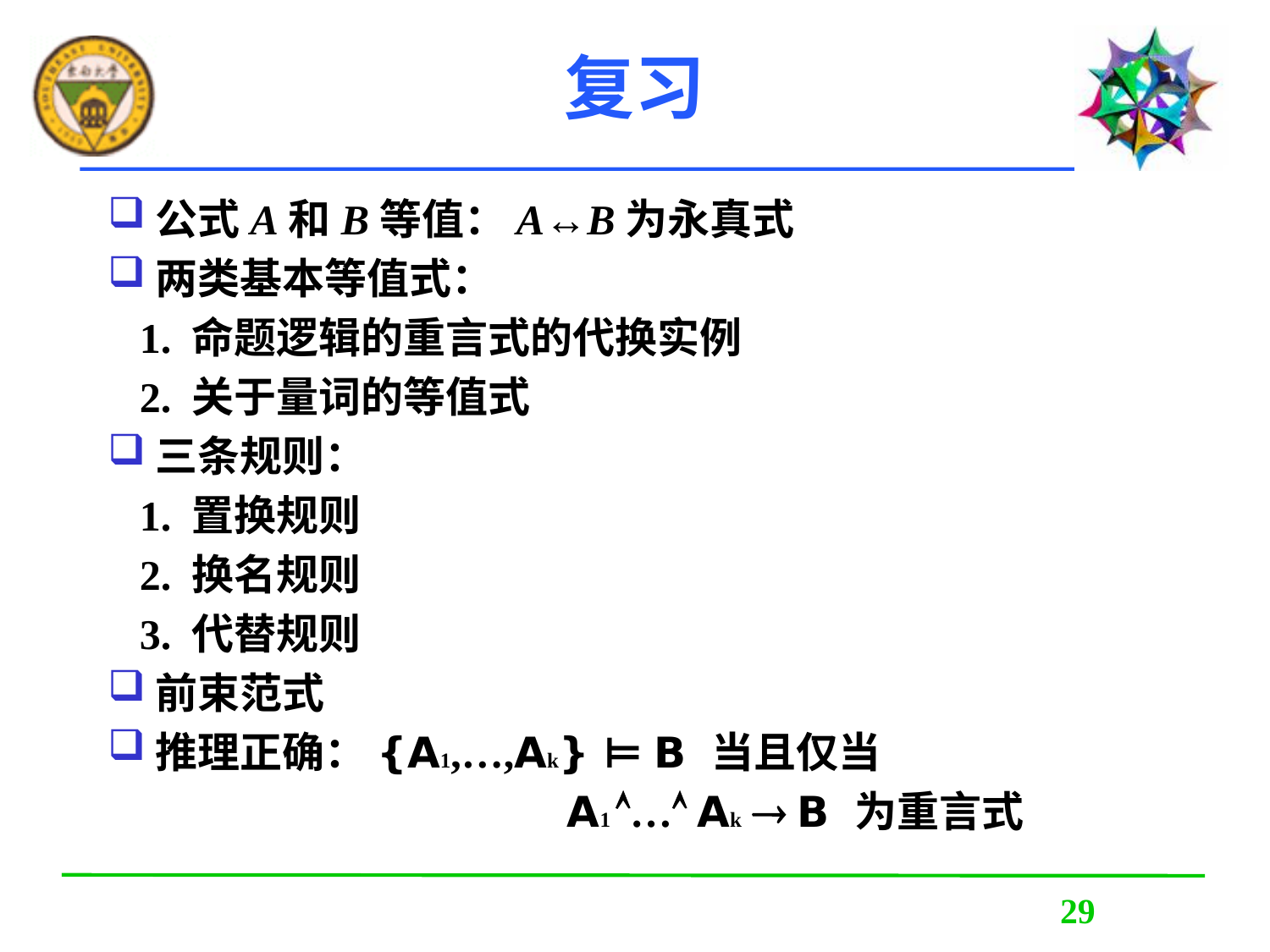

# 复习
公式A和B等值：A↔B为永真式
两类基本等值式：
   1. 命题逻辑的重言式的代换实例
   2. 关于量词的等值式
三条规则：
   1. 置换规则
   2. 换名规则
   3. 代替规则
前束范式
推理正确：{A1,…,Ak} ⊨ B 当且仅当
                               A1 ∧…∧ Ak → B 为重言式